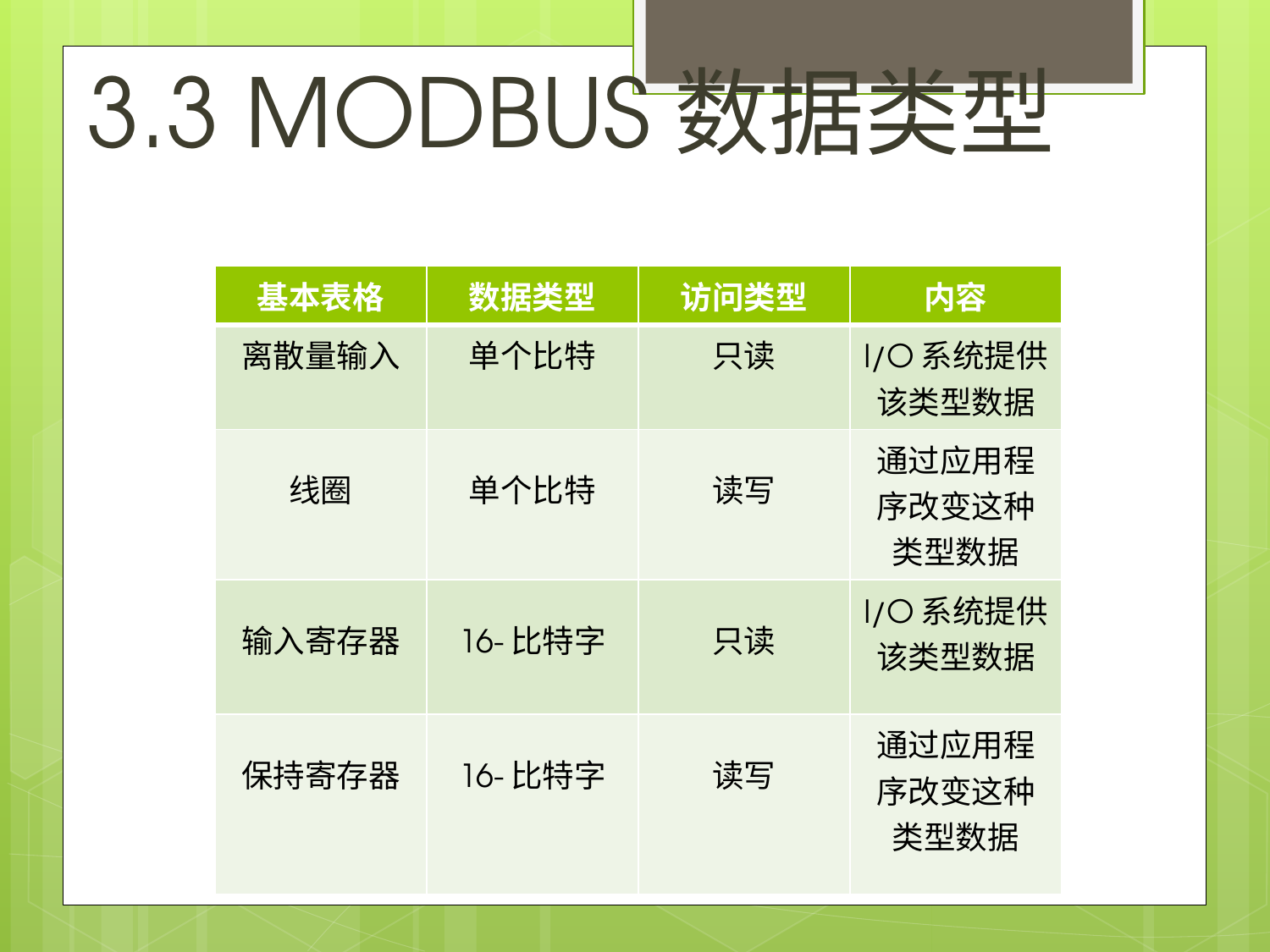

3.3 MODBUS数据类型

| 基本表格 | 数据类型 | 访问类型 | 内容 |
| --- | --- | --- | --- |
| 离散量输入 | 单个比特 | 只读 | I/O系统提供该类型数据 |
| 线圈 | 单个比特 | 读写 | 通过应用程序改变这种类型数据 |
| 输入寄存器 | 16-比特字 | 只读 | I/O系统提供该类型数据 |
| 保持寄存器 | 16-比特字 | 读写 | 通过应用程序改变这种类型数据 |